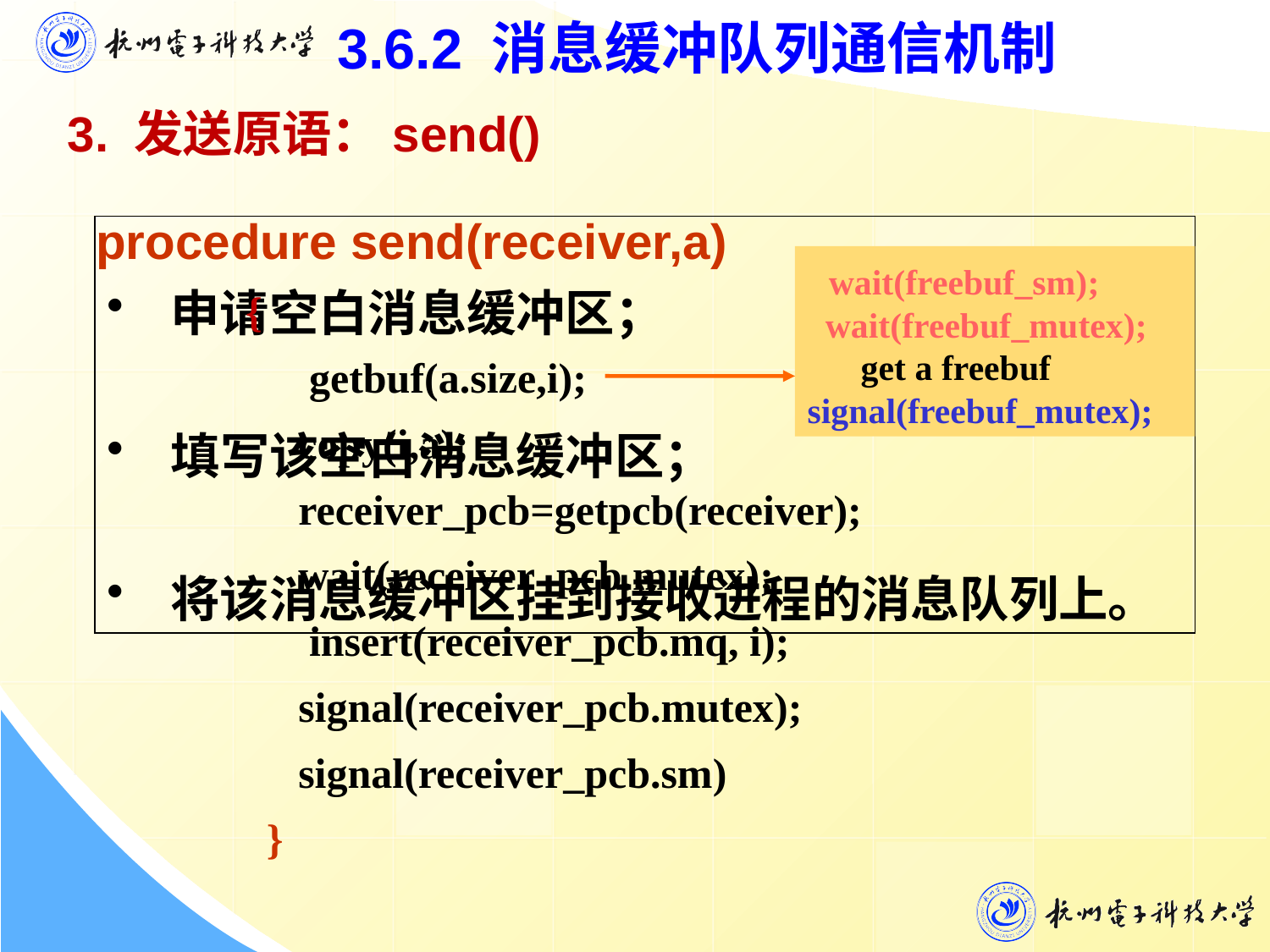

3.6.2 消息缓冲队列通信机制
3. 发送原语：send()
             procedure send(receiver,a)
		       {
			 getbuf(a.size,i);
	       		copy(i,a);
                                    receiver_pcb=getpcb(receiver);
                                    wait(receiver_pcb.mutex);
                                     insert(receiver_pcb.mq, i);
                                    signal(receiver_pcb.mutex);
                                    signal(receiver_pcb.sm)
                                 }

申请空白消息缓冲区；
填写该空白消息缓冲区；
将该消息缓冲区挂到接收进程的消息队列上。
  wait(freebuf_sm);
  wait(freebuf_mutex);
      get a freebuf      signal(freebuf_mutex);